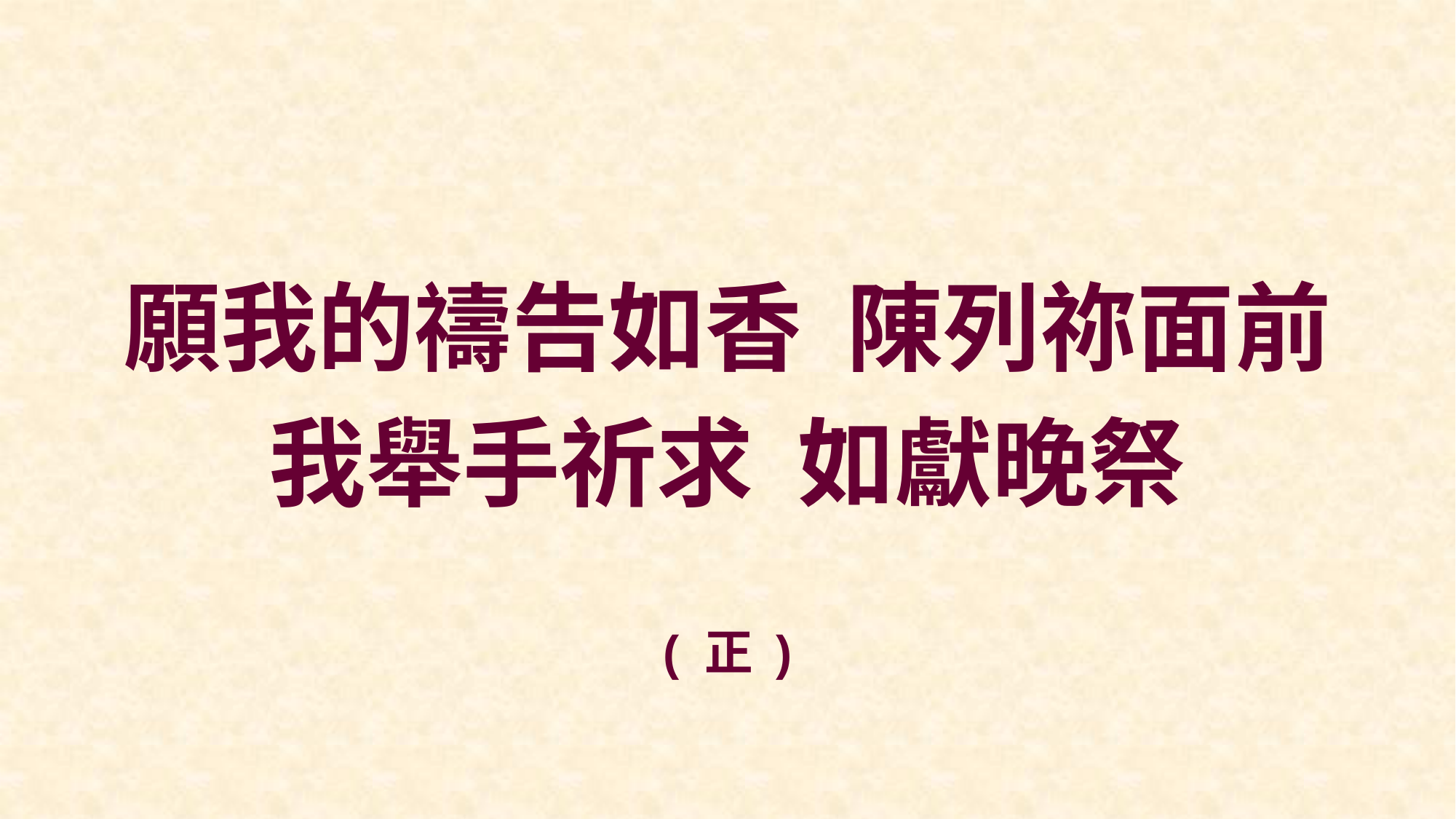

願我的禱告如香  陳列祢面前
我舉手祈求  如獻晚祭
( 正 )